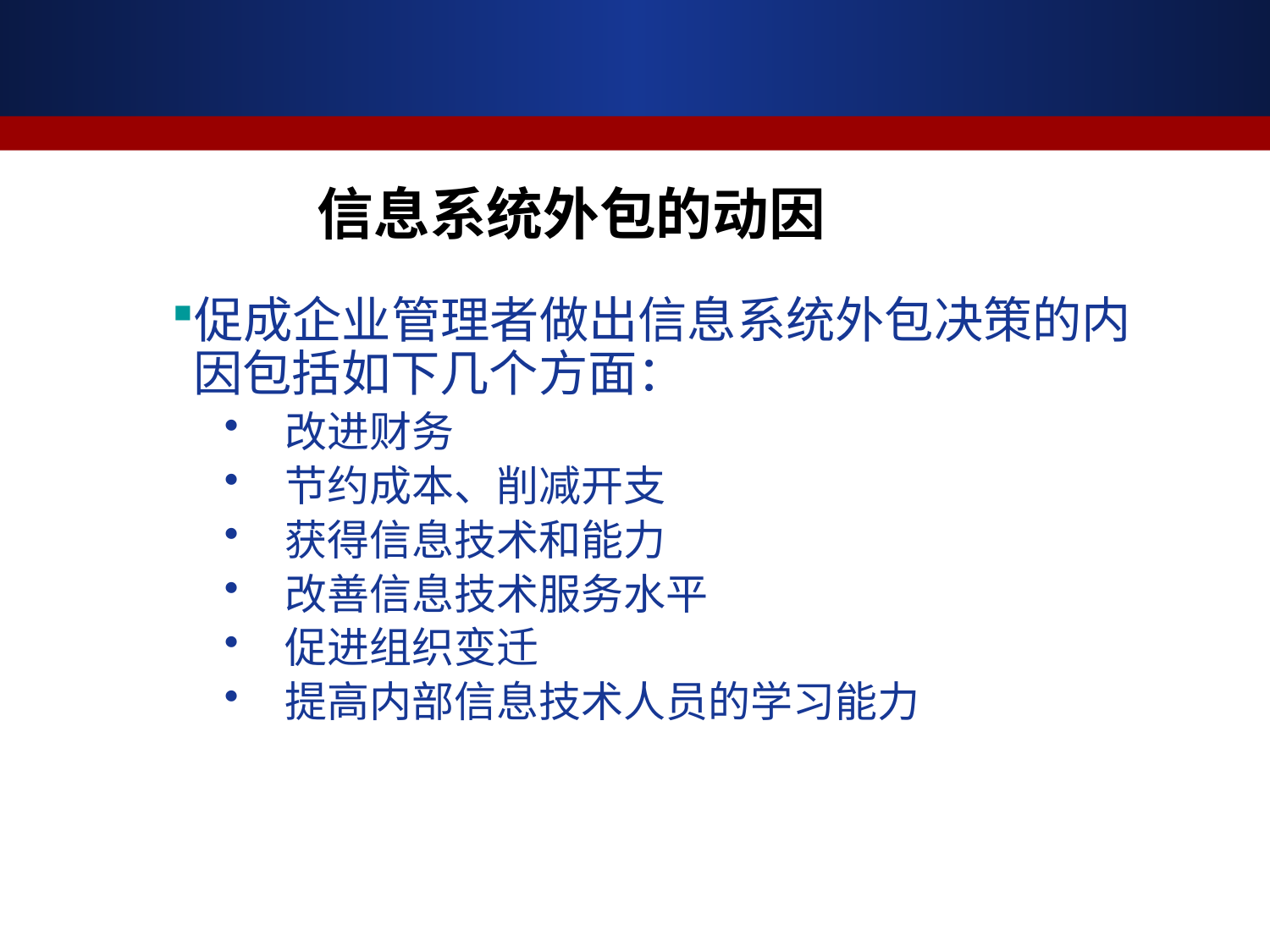

# 信息系统外包的动因

促成企业管理者做出信息系统外包决策的内因包括如下几个方面：
改进财务
节约成本、削减开支
获得信息技术和能力
改善信息技术服务水平
促进组织变迁
提高内部信息技术人员的学习能力